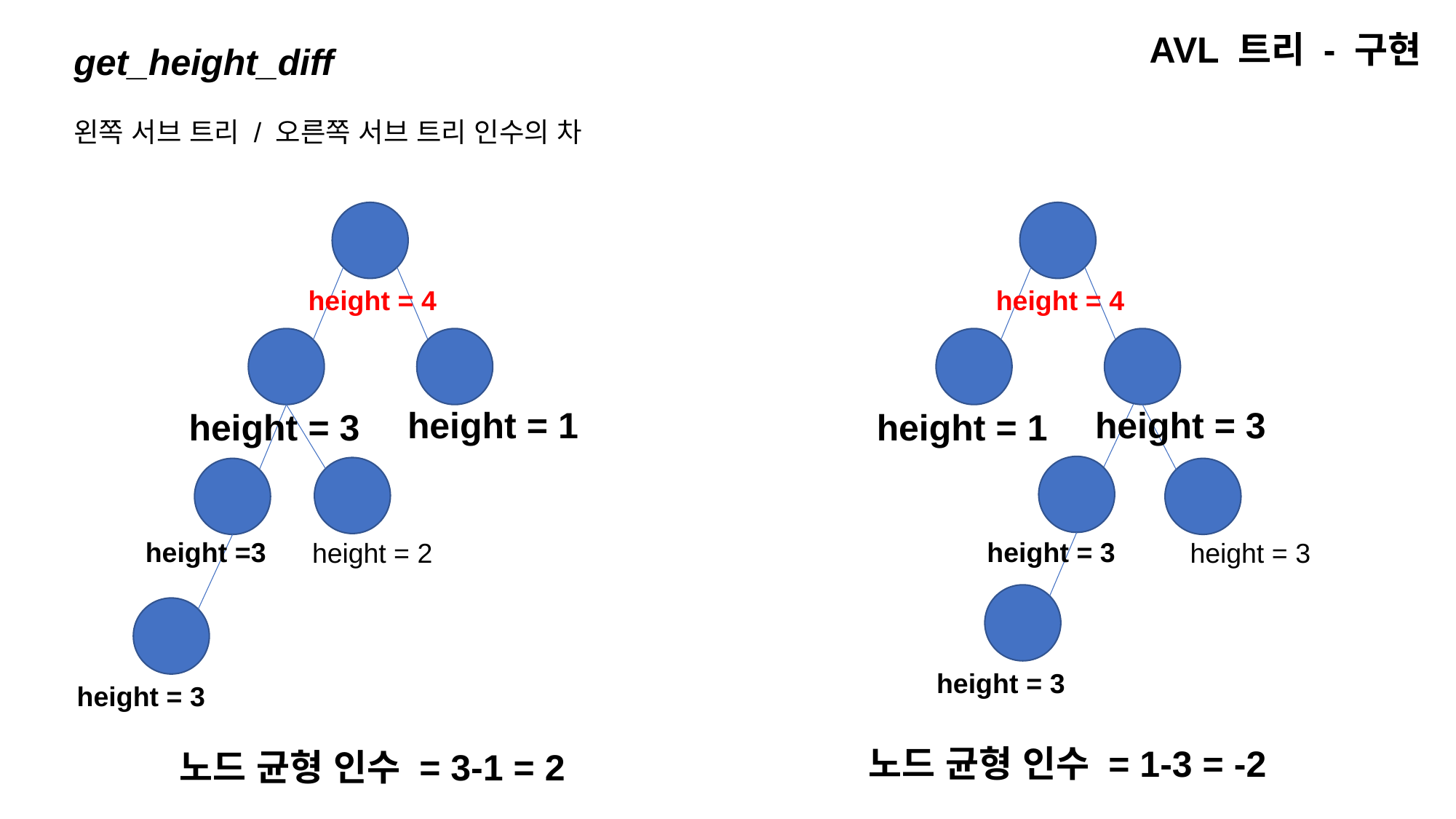

AVL 트리 - 구현
get_height_diff

왼쪽 서브 트리 / 오른쪽 서브 트리 인수의 차

height = 4
height = 4

height = 1
height = 3
height = 3
height = 1

height =3
height = 3
height = 2
height = 3

height = 3
height = 3
노드 균형 인수 = 1-3 = -2
노드 균형 인수 = 3-1 = 2